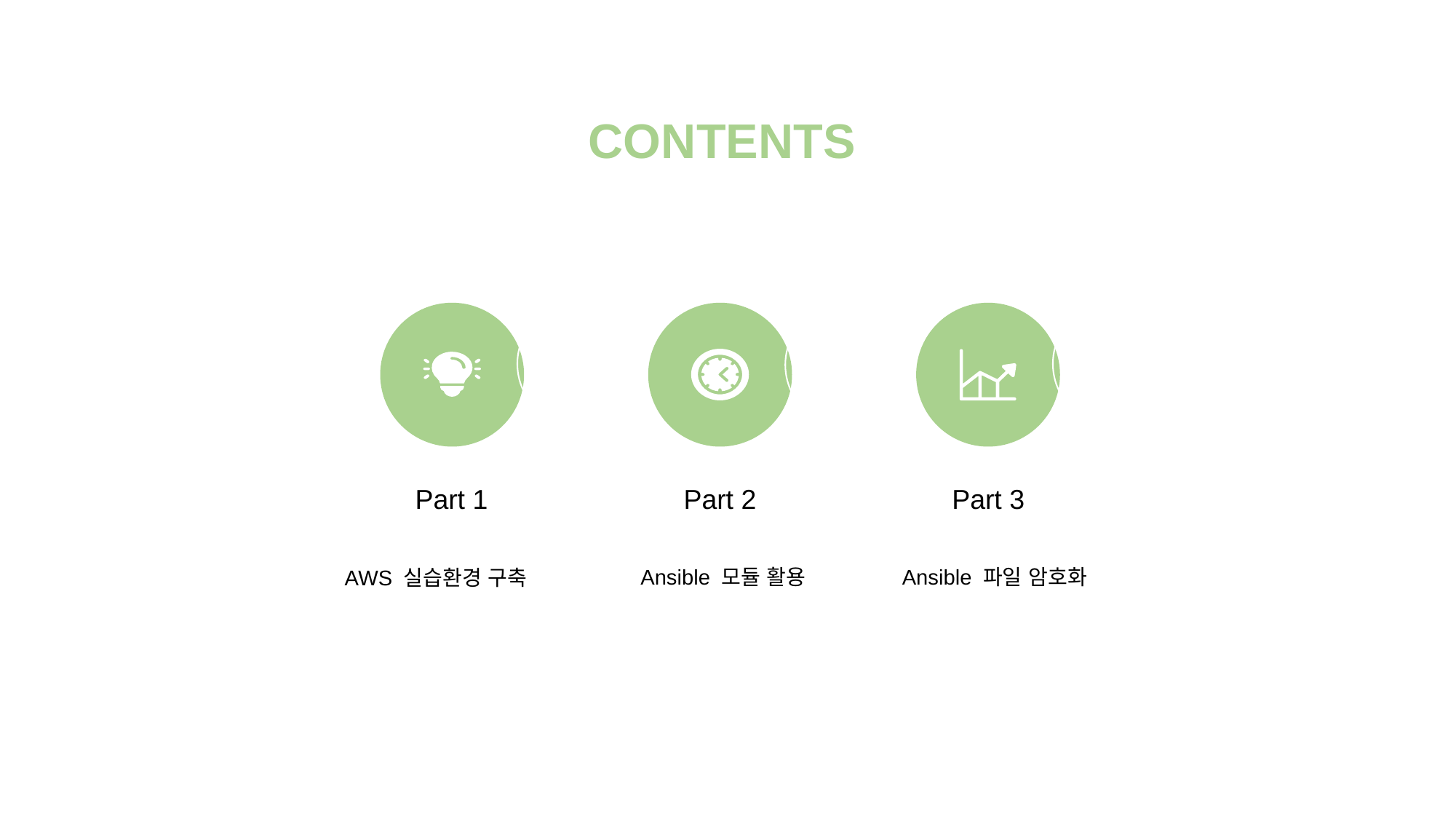

CONTENTS

Part 1
Part 2
Part 3
Ansible 파일 암호화
Ansible 모듈 활용
AWS 실습환경 구축